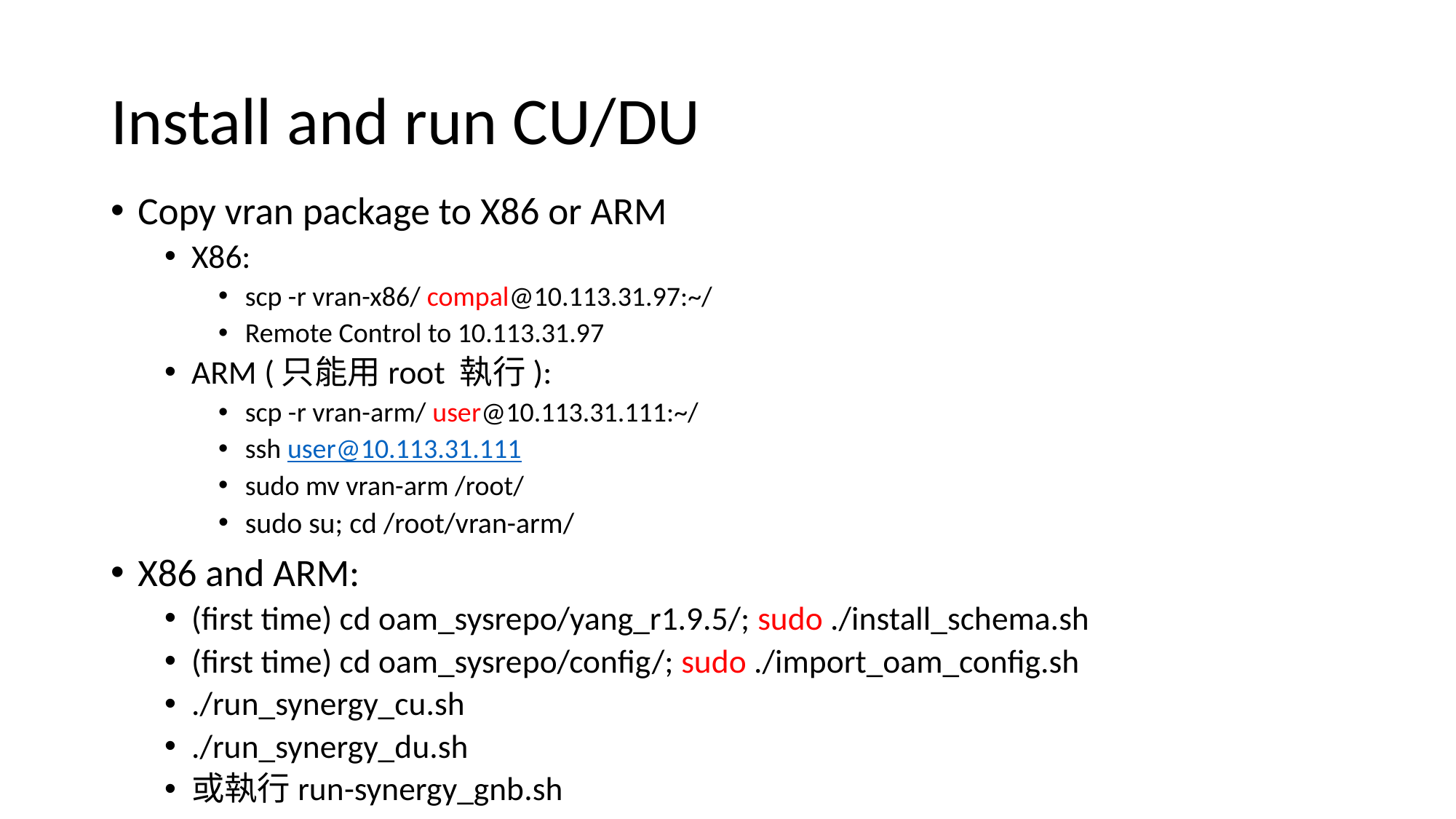

# Install and run CU/DU
Copy vran package to X86 or ARM
X86:
scp -r vran-x86/ compal@10.113.31.97:~/
Remote Control to 10.113.31.97
ARM (只能用root 執行):
scp -r vran-arm/ user@10.113.31.111:~/
ssh user@10.113.31.111
sudo mv vran-arm /root/
sudo su; cd /root/vran-arm/
X86 and ARM:
(first time) cd oam_sysrepo/yang_r1.9.5/; sudo ./install_schema.sh
(first time) cd oam_sysrepo/config/; sudo ./import_oam_config.sh
./run_synergy_cu.sh
./run_synergy_du.sh
或執行run-synergy_gnb.sh